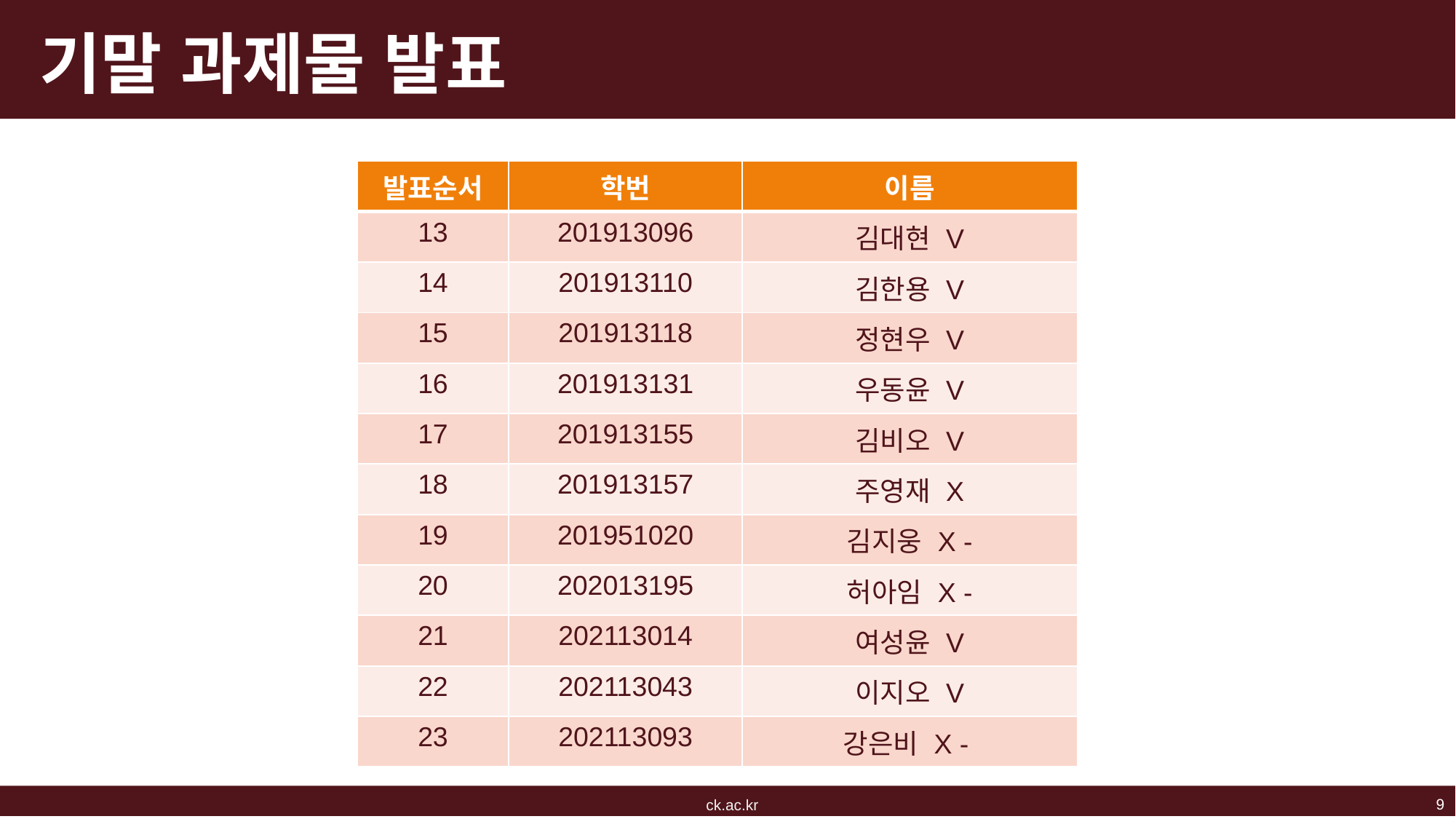

# 기말 과제물 발표
| 발표순서 | 학번 | 이름 |
| --- | --- | --- |
| 13 | 201913096 | 김대현 V |
| 14 | 201913110 | 김한용 V |
| 15 | 201913118 | 정현우 V |
| 16 | 201913131 | 우동윤 V |
| 17 | 201913155 | 김비오 V |
| 18 | 201913157 | 주영재 X |
| 19 | 201951020 | 김지웅 X - |
| 20 | 202013195 | 허아임 X - |
| 21 | 202113014 | 여성윤 V |
| 22 | 202113043 | 이지오 V |
| 23 | 202113093 | 강은비 X - |
9
ck.ac.kr